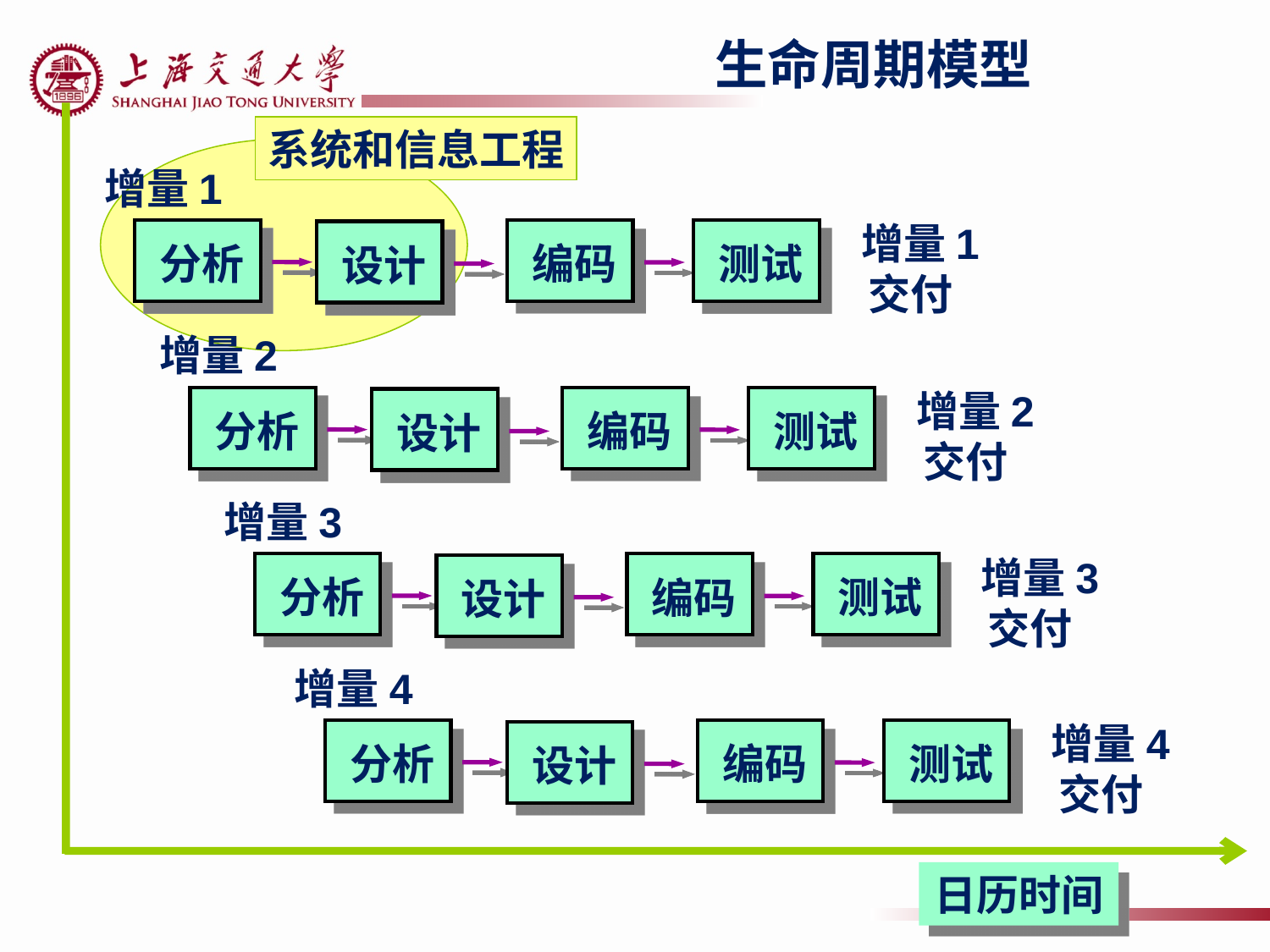

生命周期模型

系统和信息工程

增量1
 增量1
交付

分析

测试

编码

设计

增量2
 增量2
交付

分析

测试

编码

设计

增量3
 增量3
交付

分析

测试

编码

设计

增量4
 增量4
交付

分析

测试

编码

设计

日历时间